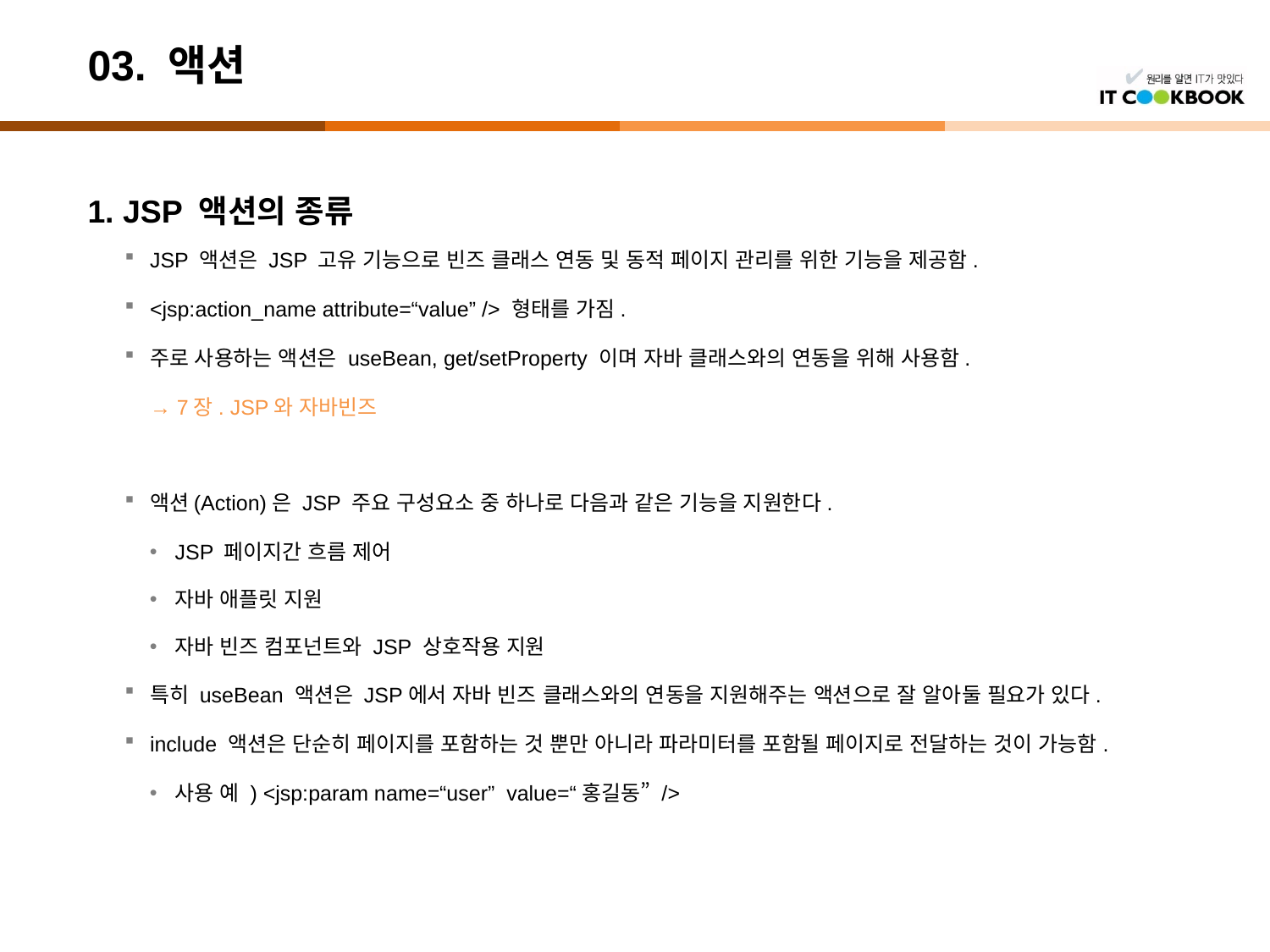

# 03. 액션
1. JSP 액션의 종류
JSP 액션은 JSP 고유 기능으로 빈즈 클래스 연동 및 동적 페이지 관리를 위한 기능을 제공함.
<jsp:action_name attribute=“value” /> 형태를 가짐.
주로 사용하는 액션은 useBean, get/setProperty 이며 자바 클래스와의 연동을 위해 사용함.
→ 7장. JSP와 자바빈즈

액션(Action)은 JSP 주요 구성요소 중 하나로 다음과 같은 기능을 지원한다.
JSP 페이지간 흐름 제어
자바 애플릿 지원
자바 빈즈 컴포넌트와 JSP 상호작용 지원
특히 useBean 액션은 JSP에서 자바 빈즈 클래스와의 연동을 지원해주는 액션으로 잘 알아둘 필요가 있다.
include 액션은 단순히 페이지를 포함하는 것 뿐만 아니라 파라미터를 포함될 페이지로 전달하는 것이 가능함.
사용 예 ) <jsp:param name=“user”  value=“홍길동” />